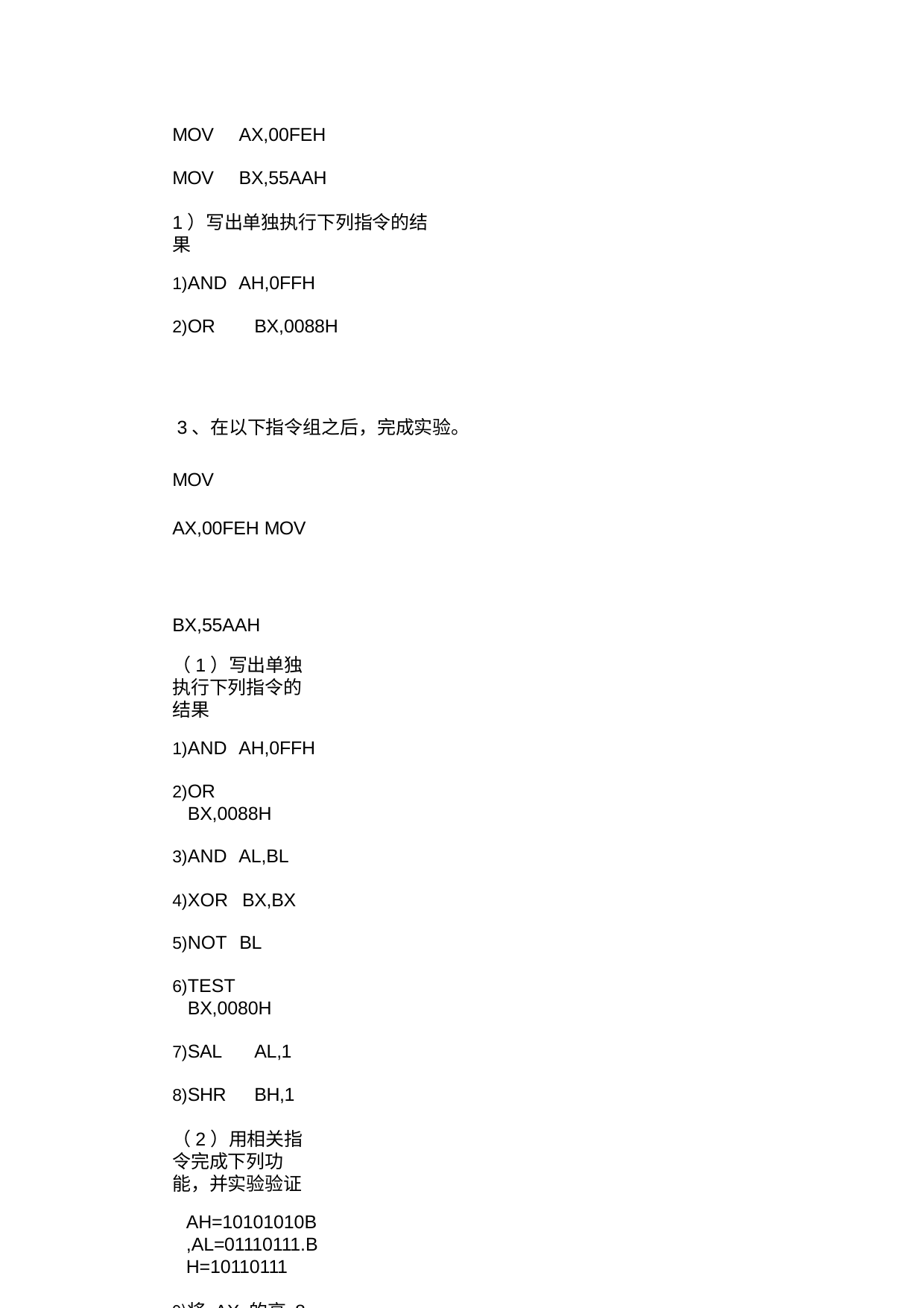

MOV	AX,00FEH

MOV	BX,55AAH

1）写出单独执行下列指令的结果

AND AH,0FFH

OR	BX,0088H
3、在以下指令组之后，完成实验。
MOV	AX,00FEH MOV	BX,55AAH

（1）写出单独执行下列指令的结果

AND AH,0FFH

OR	BX,0088H

AND AL,BL

XOR  BX,BX

NOT BL

TEST BX,0080H

SAL	AL,1

SHR	BH,1

（2）用相关指令完成下列功能，并实验验证

AH=10101010B,AL=01110111.BH=10110111

将 AX 的高 8 位置 1，其余位不变。

将 BX 的低 8 位置 1，其余位不变。